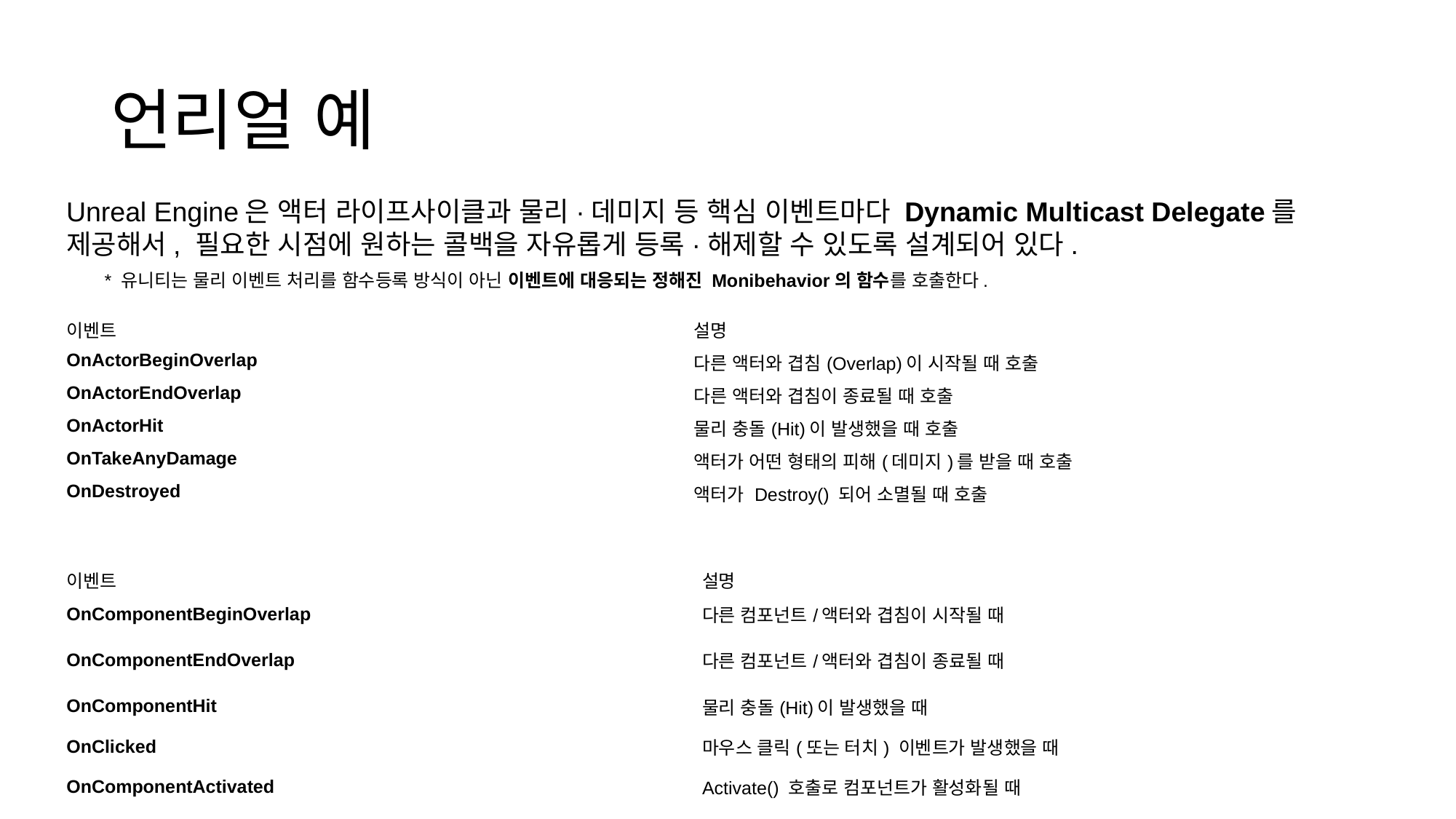

# 언리얼 예
Unreal Engine은 액터 라이프사이클과 물리·데미지 등 핵심 이벤트마다 Dynamic Multicast Delegate를 제공해서, 필요한 시점에 원하는 콜백을 자유롭게 등록·해제할 수 있도록 설계되어 있다.
     * 유니티는 물리 이벤트 처리를 함수등록 방식이 아닌 이벤트에 대응되는 정해진 Monibehavior의 함수를 호출한다.
| 이벤트 | 설명 |
| --- | --- |
| OnActorBeginOverlap | 다른 액터와 겹침(Overlap)이 시작될 때 호출 |
| OnActorEndOverlap | 다른 액터와 겹침이 종료될 때 호출 |
| OnActorHit | 물리 충돌(Hit)이 발생했을 때 호출 |
| OnTakeAnyDamage | 액터가 어떤 형태의 피해(데미지)를 받을 때 호출 |
| OnDestroyed | 액터가 Destroy() 되어 소멸될 때 호출 |
| 이벤트 | 설명 |
| --- | --- |
| OnComponentBeginOverlap | 다른 컴포넌트/액터와 겹침이 시작될 때 |
| OnComponentEndOverlap | 다른 컴포넌트/액터와 겹침이 종료될 때 |
| OnComponentHit | 물리 충돌(Hit)이 발생했을 때 |
| OnClicked | 마우스 클릭(또는 터치) 이벤트가 발생했을 때 |
| OnComponentActivated | Activate() 호출로 컴포넌트가 활성화될 때 |